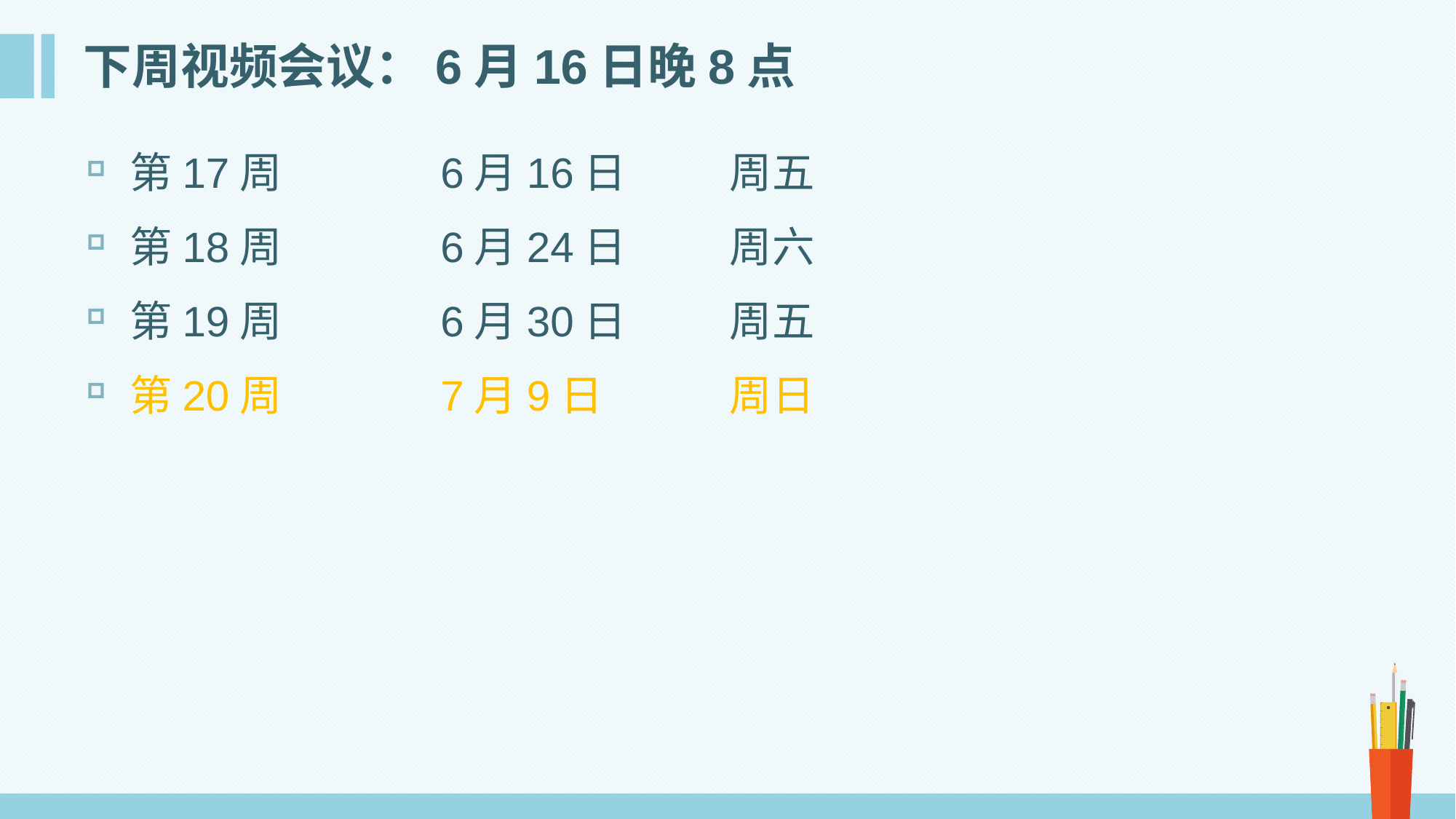

# 下周视频会议：6月16日晚8点
第17周	6月16日	周五
第18周	6月24日	周六
第19周	6月30日	周五
第20周	7月9日	周日